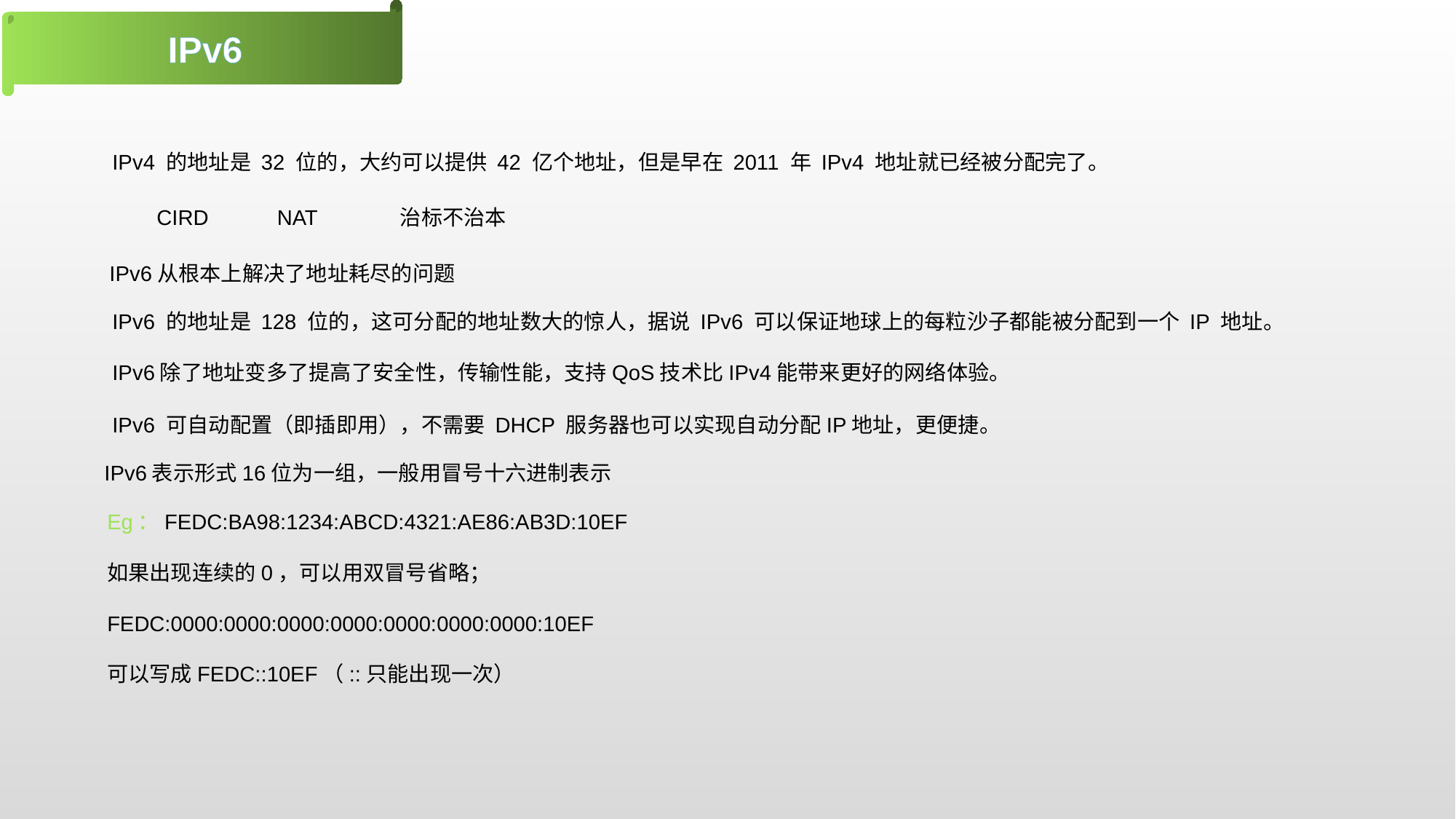

IPv6
IPv4 的地址是 32 位的，⼤约可以提供 42 亿个地址，但是早在 2011 年 IPv4 地址就已经被分配完了。
CIRD
NAT
治标不治本
IPv6从根本上解决了地址耗尽的问题
IPv6 的地址是 128 位的，这可分配的地址数⼤的惊⼈，据说 IPv6 可以保证地球上的每粒沙⼦都能被分配到⼀个 IP 地址。

IPv6除了地址变多了提高了安全性，传输性能，支持QoS技术比IPv4能带来更好的网络体验。

IPv6 可⾃动配置（即插即⽤），不需要 DHCP 服务器也可以实现⾃动分配IP地址，更便捷。
IPv6表示形式16位为一组，一般用冒号十六进制表示
Eg：FEDC:BA98:1234:ABCD:4321:AE86:AB3D:10EF

如果出现连续的0，可以用双冒号省略；

FEDC:0000:0000:0000:0000:0000:0000:0000:10EF

可以写成FEDC::10EF（::只能出现一次）